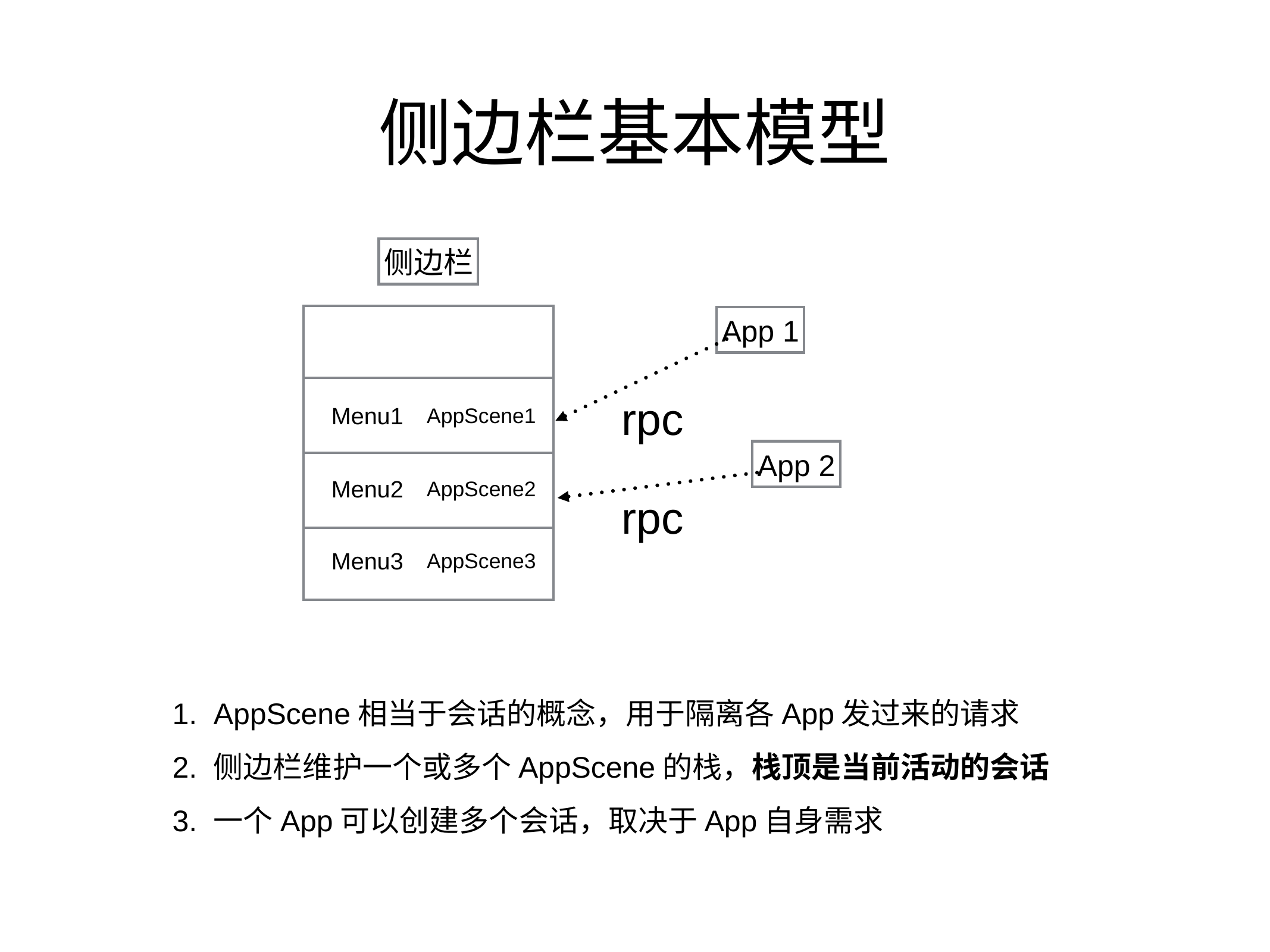

# 侧边栏基本模型
侧边栏
App 1

Menu1
AppScene1
App 2

Menu2
AppScene2

Menu3
AppScene3
rpc
rpc
AppScene相当于会话的概念，用于隔离各App发过来的请求
侧边栏维护一个或多个AppScene的栈，栈顶是当前活动的会话
一个App可以创建多个会话，取决于App自身需求